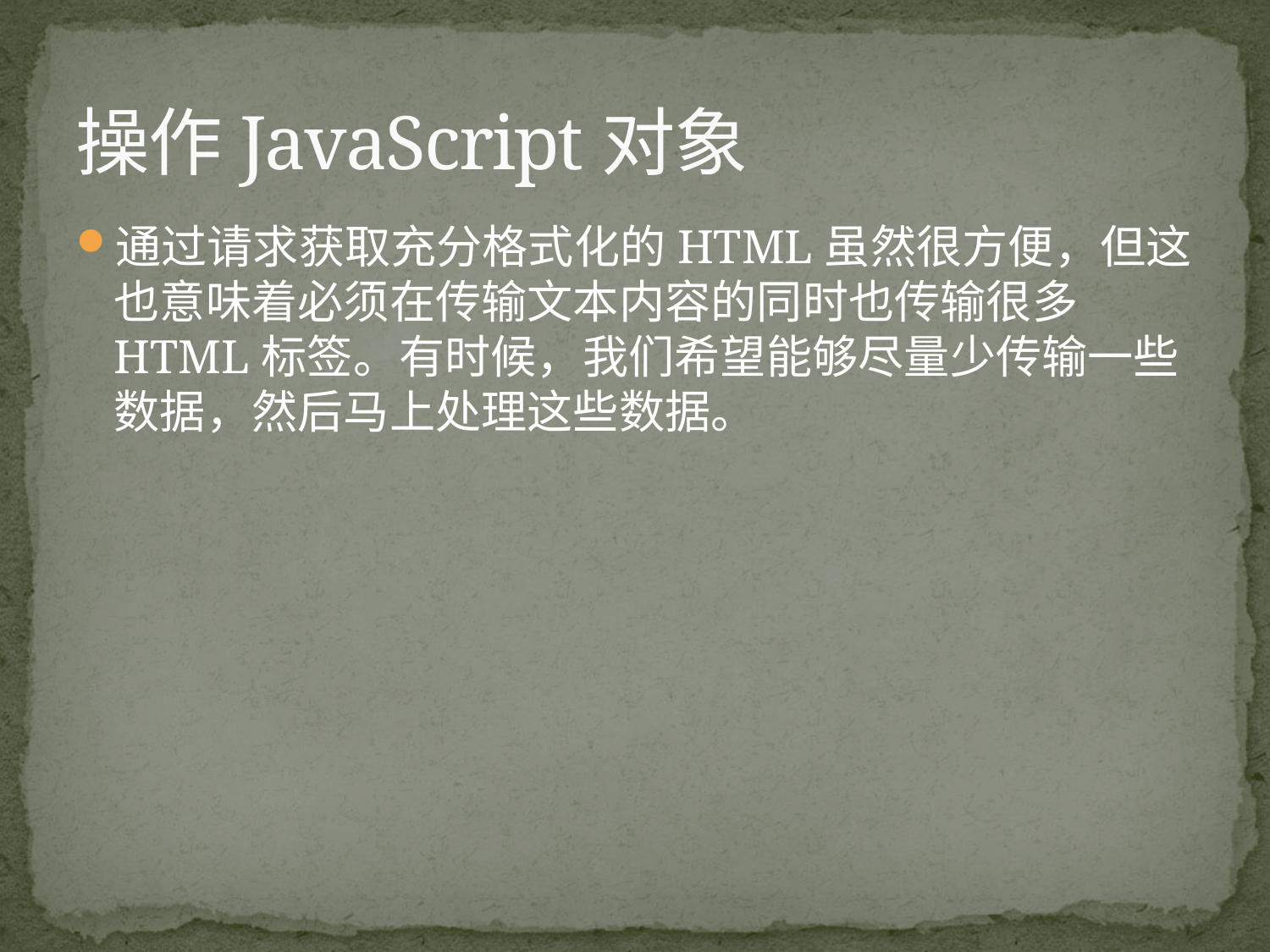

# 操作JavaScript对象
通过请求获取充分格式化的HTML虽然很方便，但这也意味着必须在传输文本内容的同时也传输很多HTML标签。有时候，我们希望能够尽量少传输一些数据，然后马上处理这些数据。